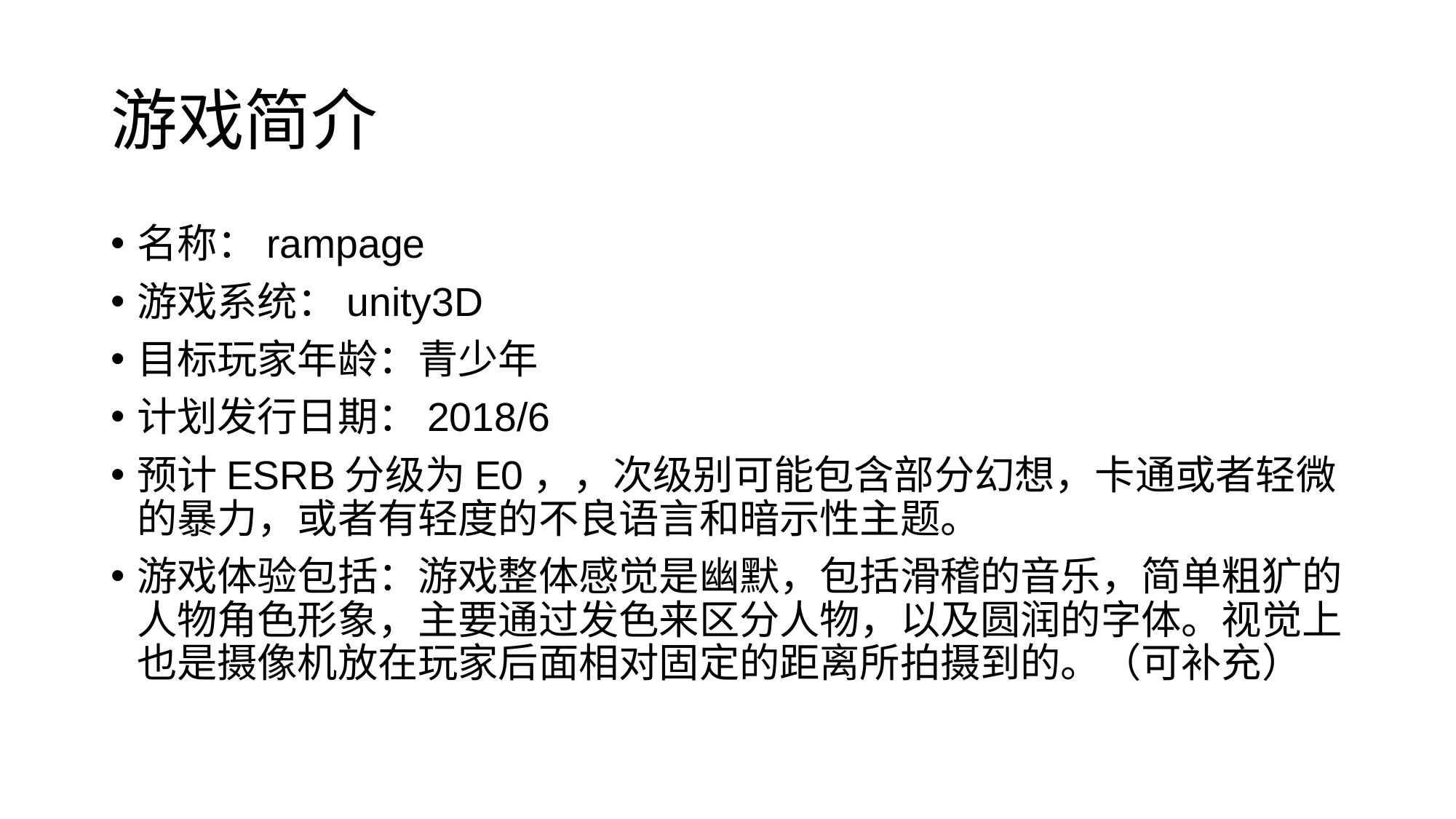

# 游戏简介
名称：rampage
游戏系统：unity3D
目标玩家年龄：青少年
计划发行日期：2018/6
预计ESRB分级为E0，，次级别可能包含部分幻想，卡通或者轻微的暴力，或者有轻度的不良语言和暗示性主题。
游戏体验包括：游戏整体感觉是幽默，包括滑稽的音乐，简单粗犷的人物角色形象，主要通过发色来区分人物，以及圆润的字体。视觉上也是摄像机放在玩家后面相对固定的距离所拍摄到的。（可补充）